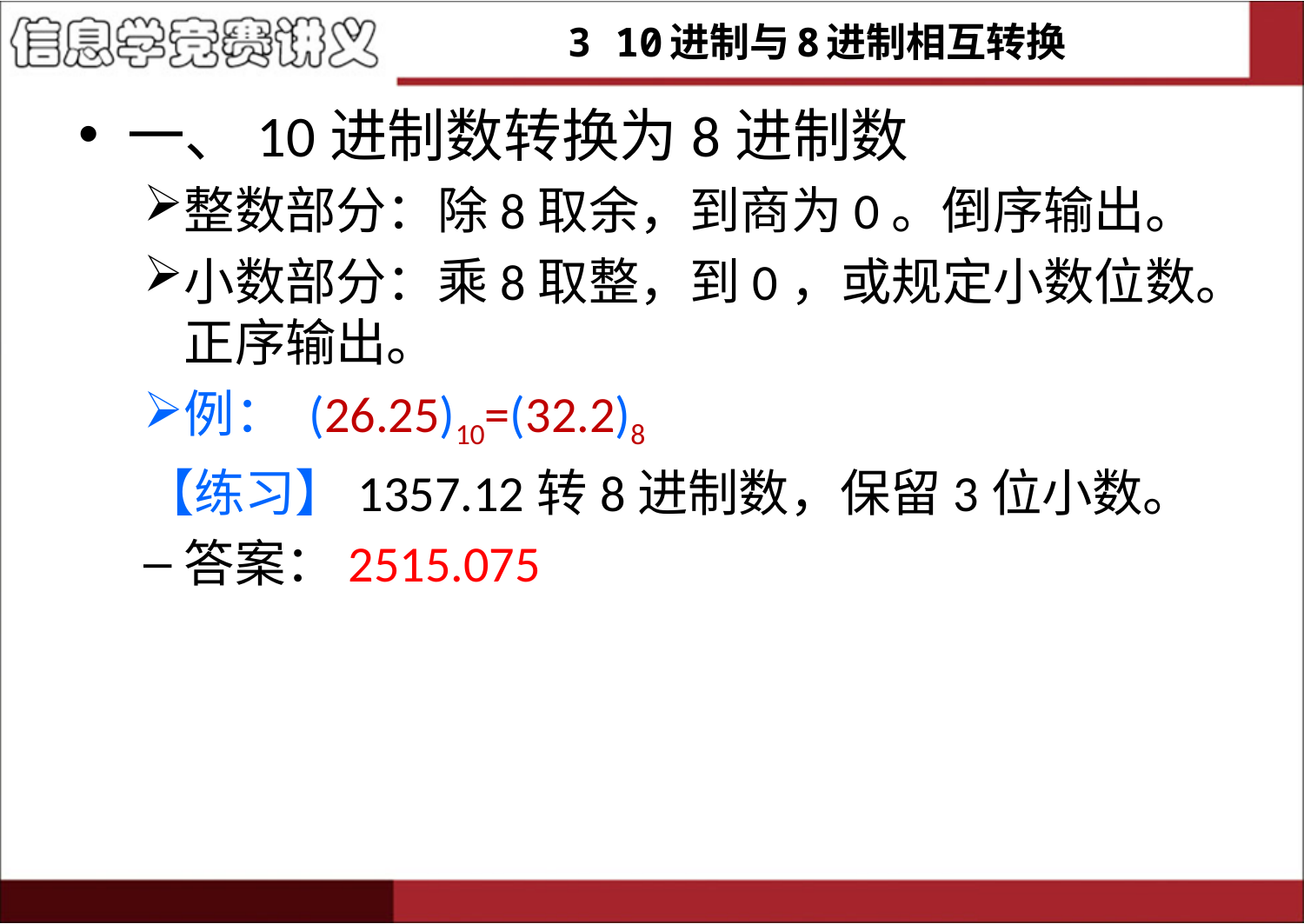

# 3 10进制与8进制相互转换
一、10进制数转换为8进制数
整数部分：除8取余，到商为0。倒序输出。
小数部分：乘8取整，到0，或规定小数位数。正序输出。
例： (26.25)10=(32.2)8
【练习】1357.12转8进制数，保留3位小数。
答案：2515.075